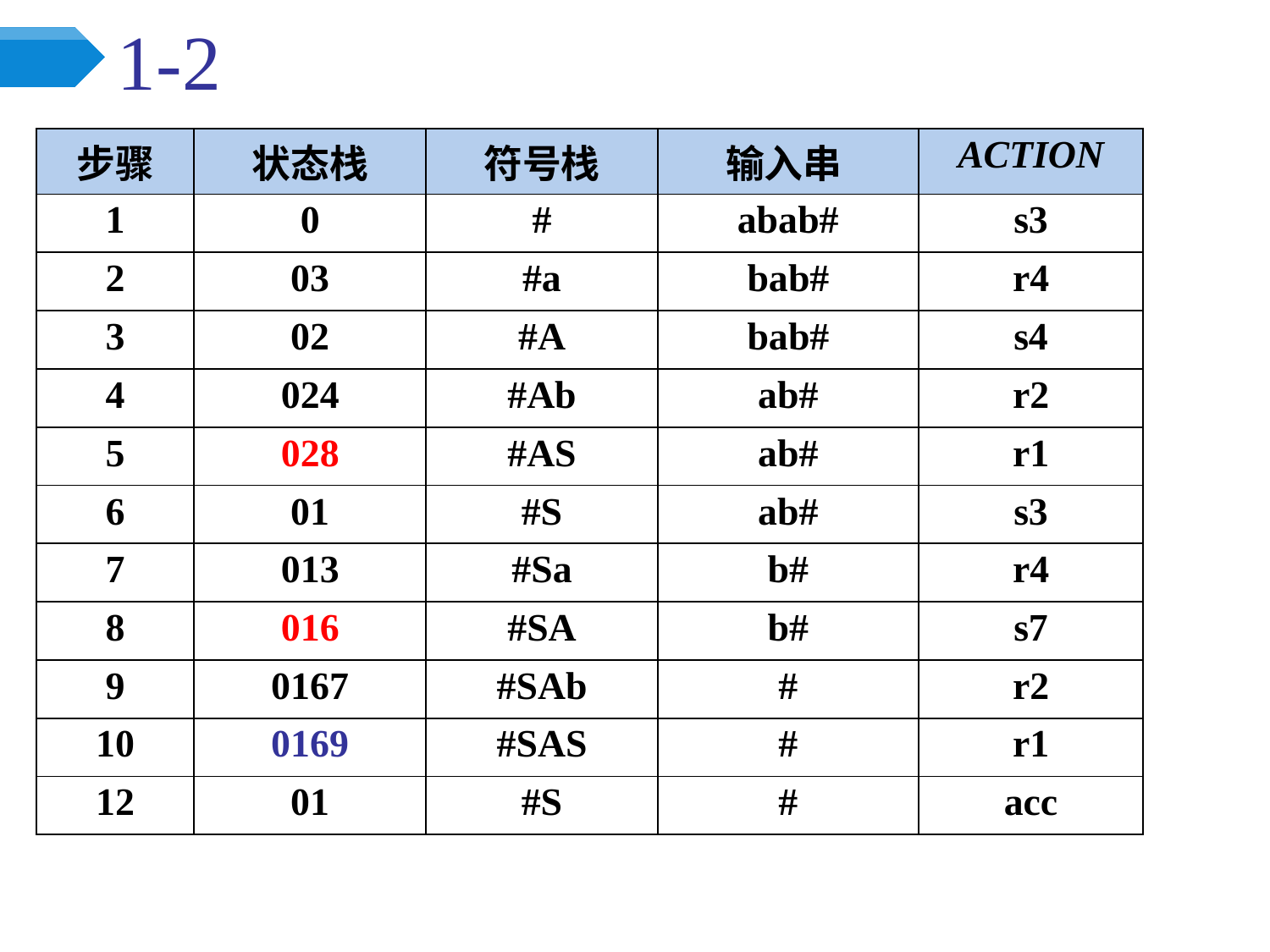

# 1-2
| 步骤 | 状态栈 | 符号栈 | 输入串 | ACTION |
| --- | --- | --- | --- | --- |
| 1 | 0 | # | abab# | s3 |
| 2 | 03 | #a | bab# | r4 |
| 3 | 02 | #A | bab# | s4 |
| 4 | 024 | #Ab | ab# | r2 |
| 5 | 028 | #AS | ab# | r1 |
| 6 | 01 | #S | ab# | s3 |
| 7 | 013 | #Sa | b# | r4 |
| 8 | 016 | #SA | b# | s7 |
| 9 | 0167 | #SAb | # | r2 |
| 10 | 0169 | #SAS | # | r1 |
| 12 | 01 | #S | # | acc |